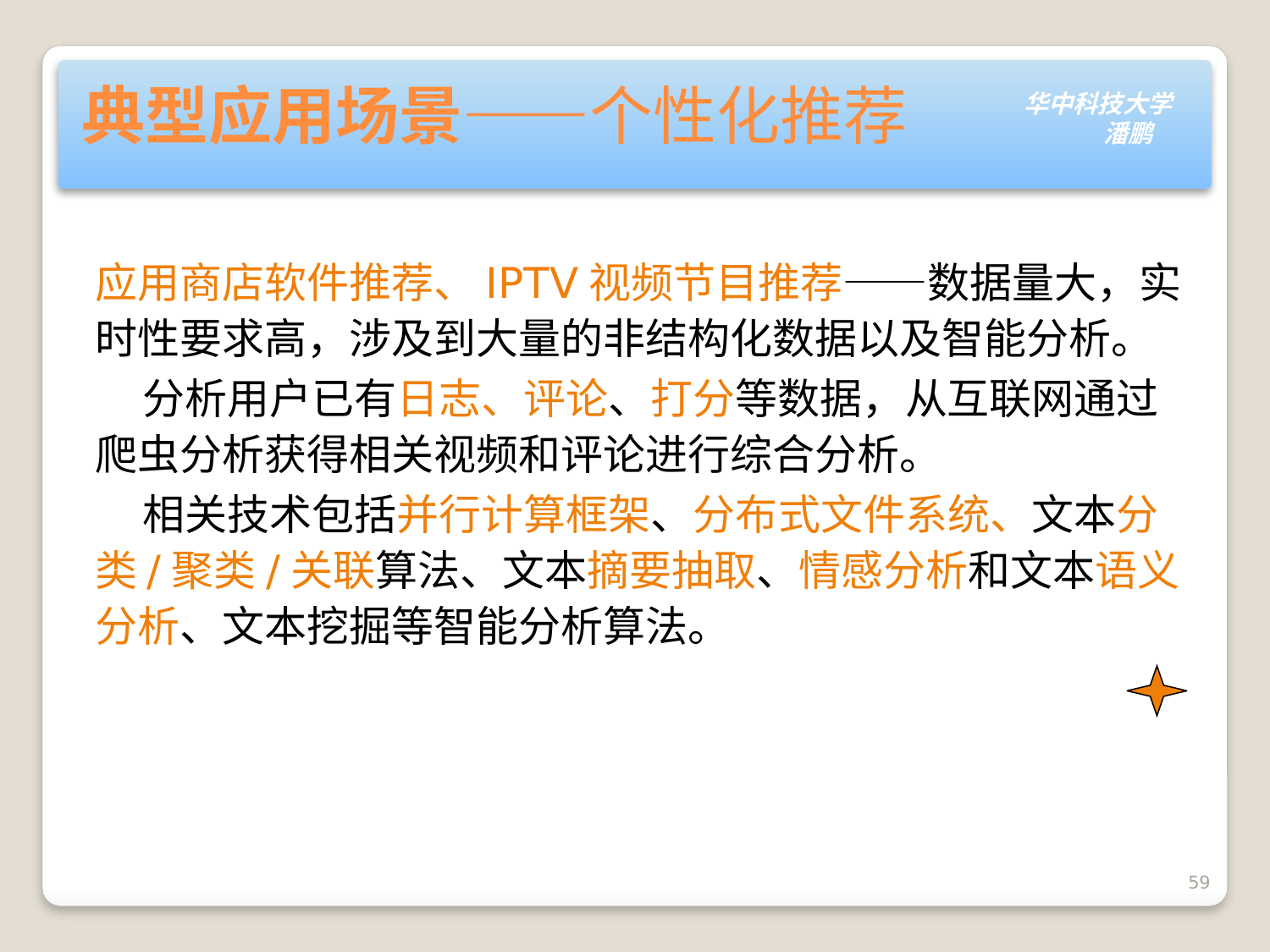

# 典型应用场景——个性化推荐
应用商店软件推荐、IPTV视频节目推荐——数据量大，实时性要求高，涉及到大量的非结构化数据以及智能分析。
    分析用户已有日志、评论、打分等数据，从互联网通过爬虫分析获得相关视频和评论进行综合分析。
    相关技术包括并行计算框架、分布式文件系统、文本分类/聚类/关联算法、文本摘要抽取、情感分析和文本语义分析、文本挖掘等智能分析算法。

59